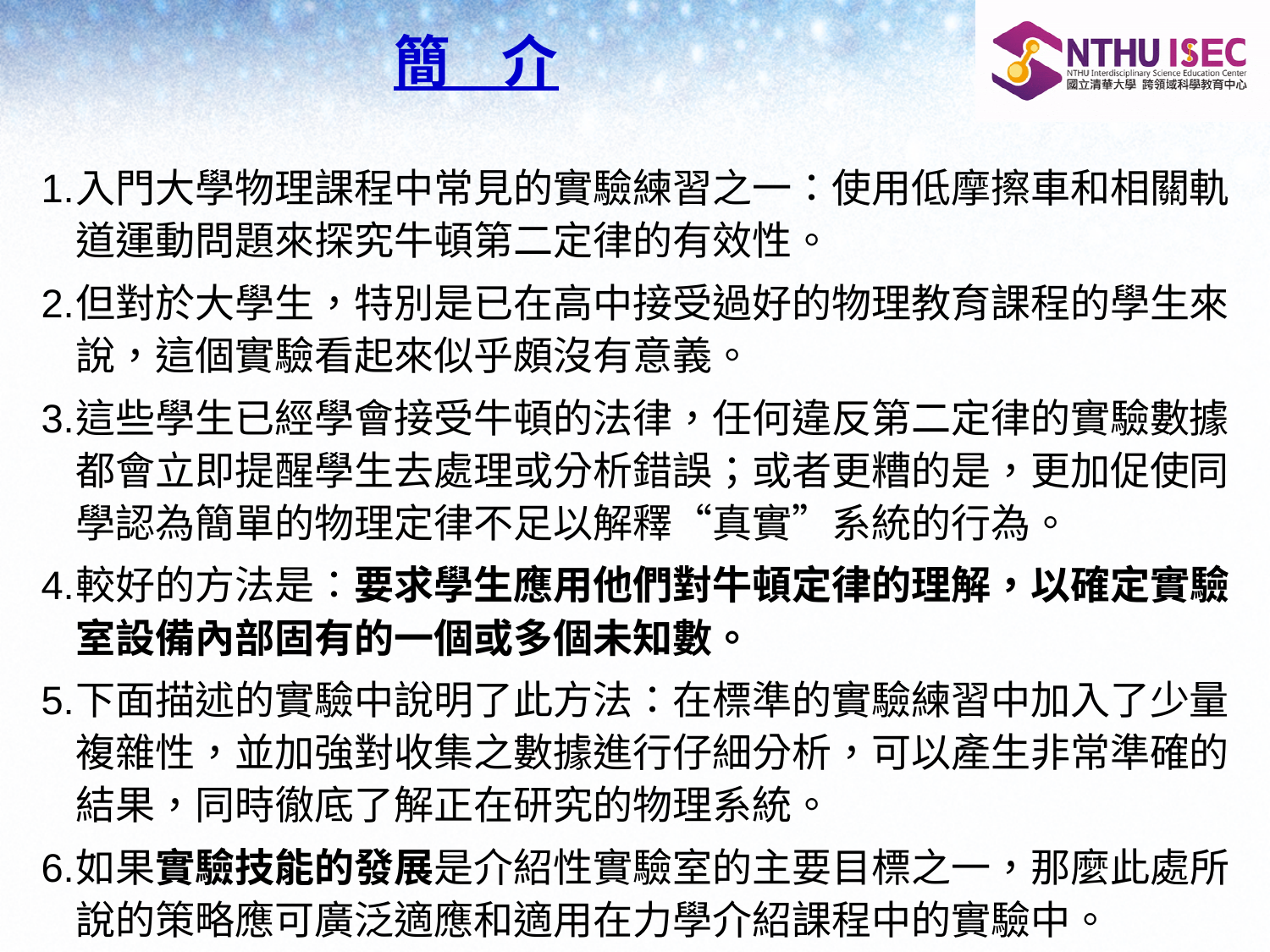

# 簡    介
入門大學物理課程中常見的實驗練習之一：使用低摩擦車和相關軌道運動問題來探究牛頓第二定律的有效性。
但對於大學生，特別是已在高中接受過好的物理教育課程的學生來說，這個實驗看起來似乎頗沒有意義。
這些學生已經學會接受牛頓的法律，任何違反第二定律的實驗數據都會立即提醒學生去處理或分析錯誤；或者更糟的是，更加促使同學認為簡單的物理定律不足以解釋“真實”系統的行為。
較好的方法是：要求學生應用他們對牛頓定律的理解，以確定實驗室設備內部固有的一個或多個未知數。
下面描述的實驗中說明了此方法：在標準的實驗練習中加入了少量複雜性，並加強對收集之數據進行仔細分析，可以產生非常準確的結果，同時徹底了解正在研究的物理系統。
如果實驗技能的發展是介紹性實驗室的主要目標之一，那麼此處所說的策略應可廣泛適應和適用在力學介紹課程中的實驗中。